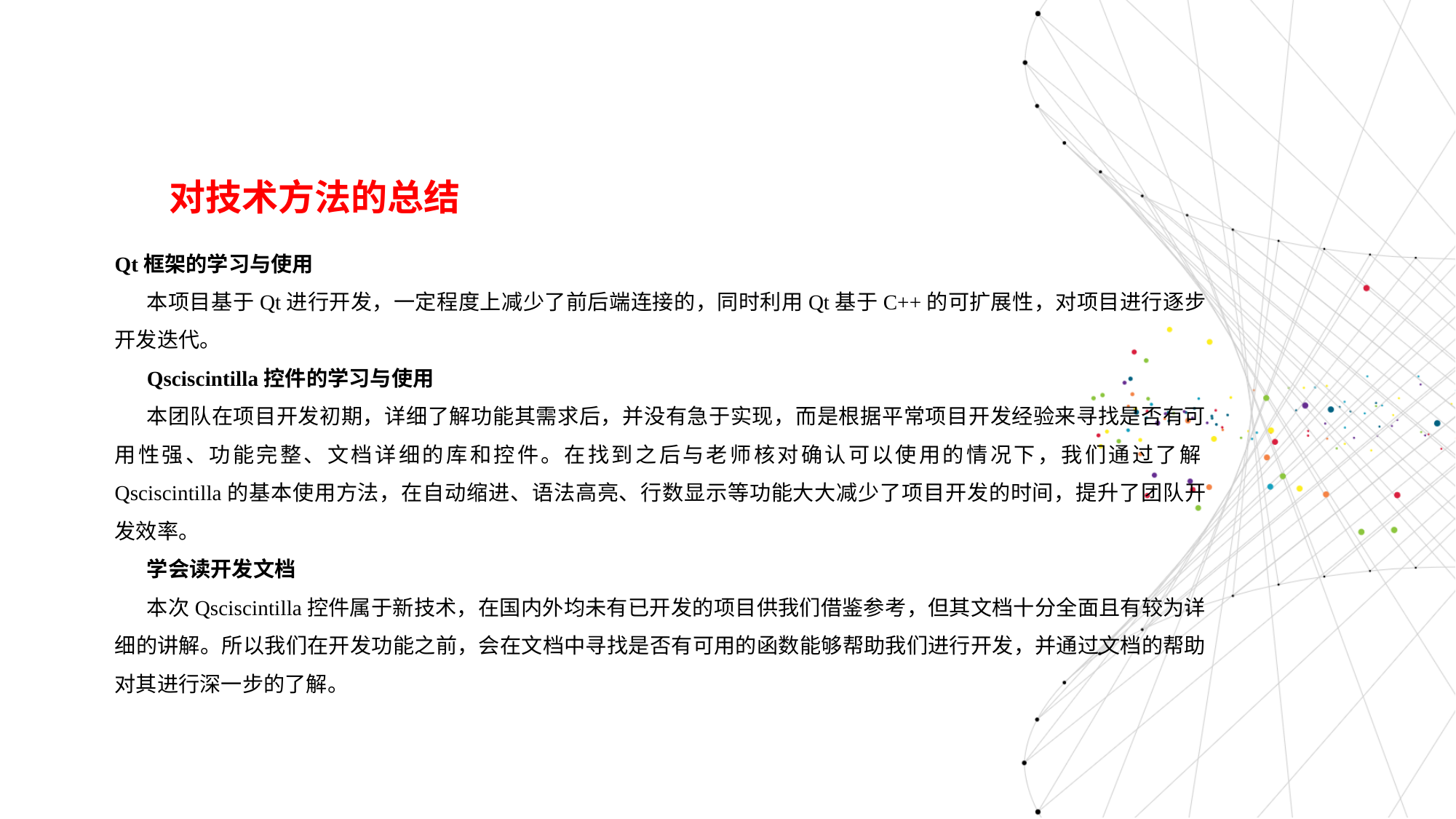

对技术方法的总结
Qt框架的学习与使用
本项目基于Qt进行开发，一定程度上减少了前后端连接的，同时利用Qt基于C++的可扩展性，对项目进行逐步开发迭代。
Qsciscintilla控件的学习与使用
本团队在项目开发初期，详细了解功能其需求后，并没有急于实现，而是根据平常项目开发经验来寻找是否有可用性强、功能完整、文档详细的库和控件。在找到之后与老师核对确认可以使用的情况下，我们通过了解Qsciscintilla的基本使用方法，在自动缩进、语法高亮、行数显示等功能大大减少了项目开发的时间，提升了团队开发效率。
学会读开发文档
本次Qsciscintilla控件属于新技术，在国内外均未有已开发的项目供我们借鉴参考，但其文档十分全面且有较为详细的讲解。所以我们在开发功能之前，会在文档中寻找是否有可用的函数能够帮助我们进行开发，并通过文档的帮助对其进行深一步的了解。